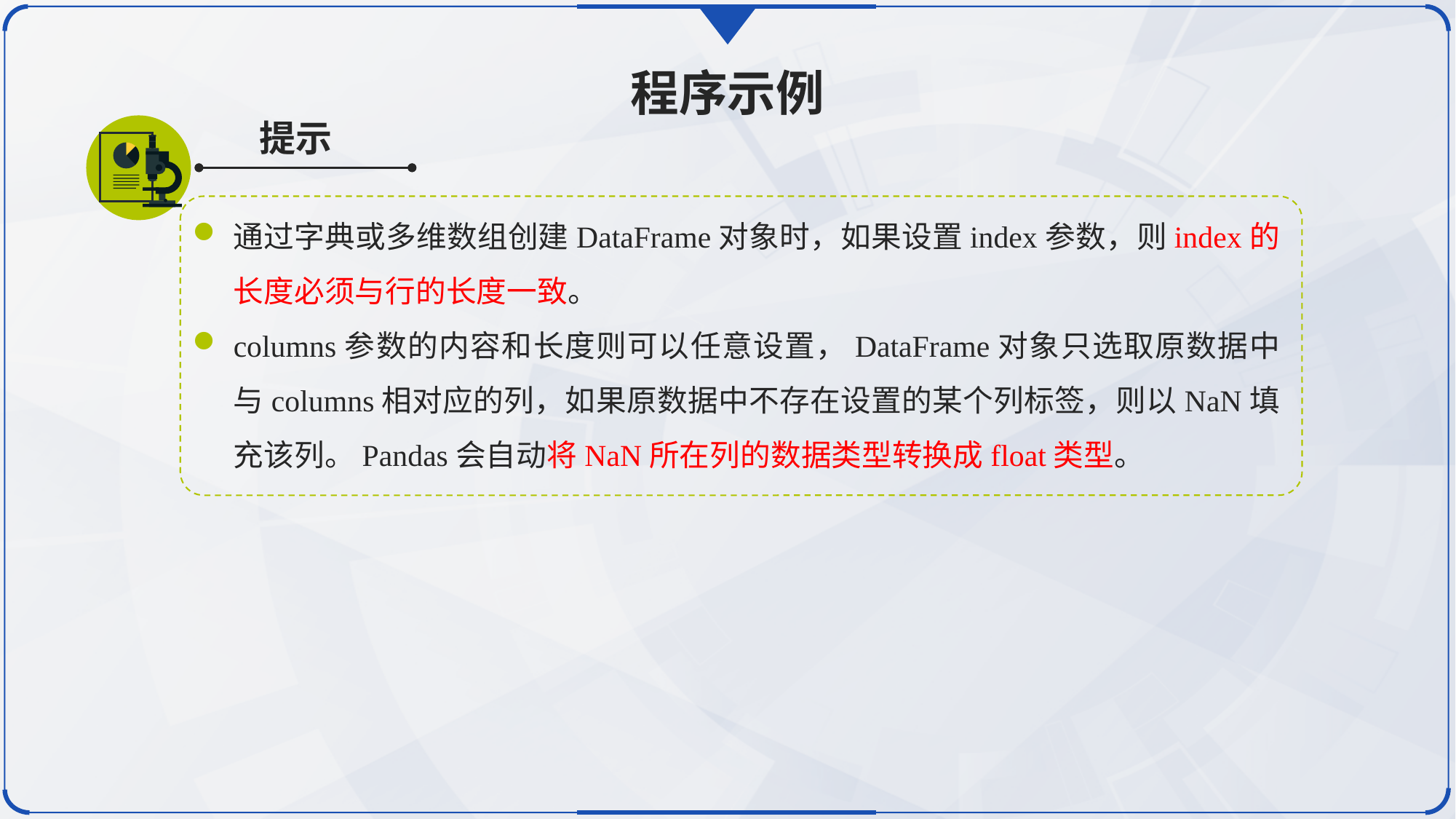

程序示例
提示

通过字典或多维数组创建DataFrame对象时，如果设置index参数，则index的长度必须与行的长度一致。
columns参数的内容和长度则可以任意设置，DataFrame对象只选取原数据中与columns相对应的列，如果原数据中不存在设置的某个列标签，则以NaN填充该列。Pandas会自动将NaN所在列的数据类型转换成float类型。